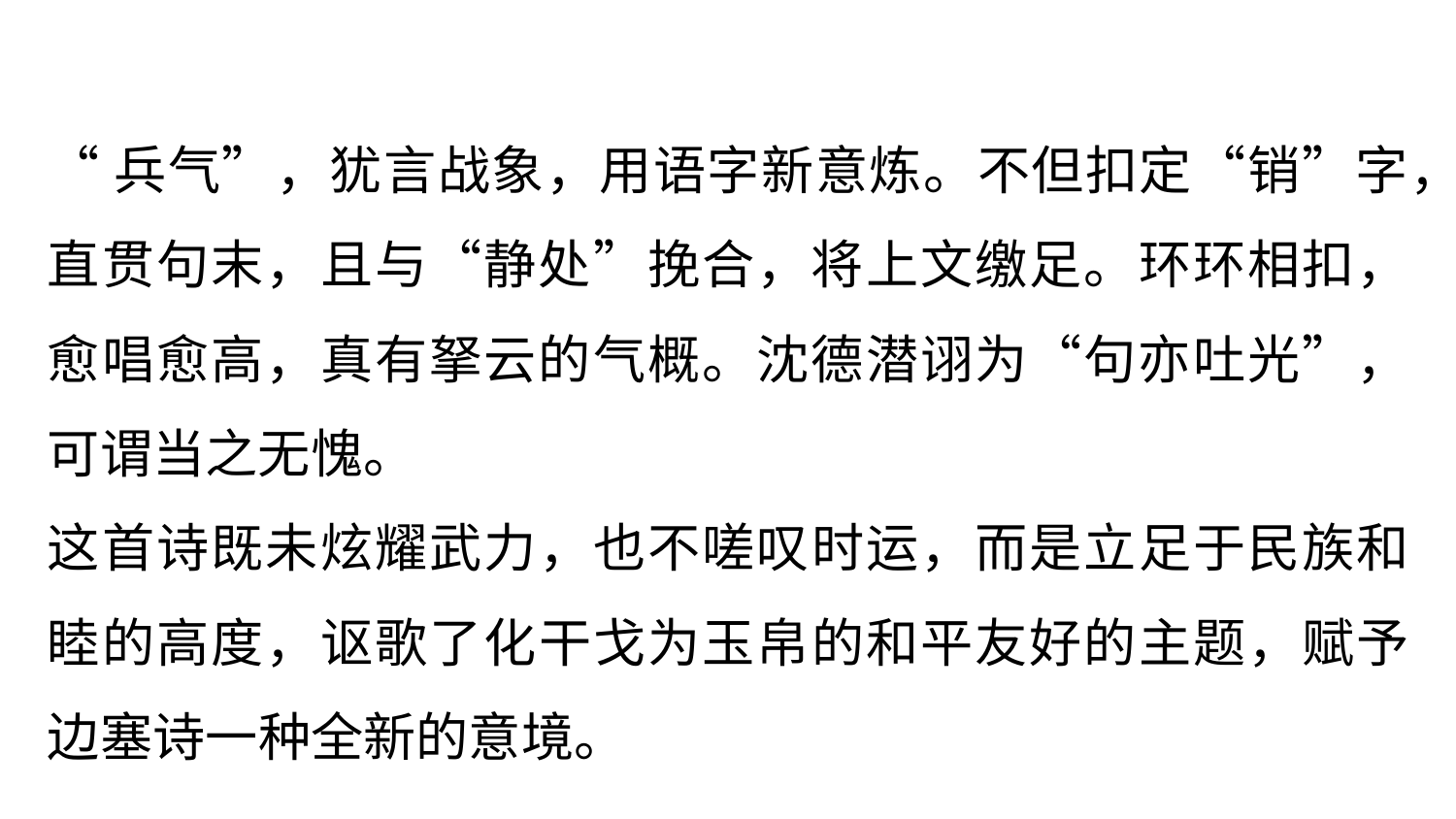

“兵气”，犹言战象，用语字新意炼。不但扣定“销”字，直贯句末，且与“静处”挽合，将上文缴足。环环相扣，愈唱愈高，真有拏云的气概。沈德潜诩为“句亦吐光”，可谓当之无愧。
这首诗既未炫耀武力，也不嗟叹时运，而是立足于民族和睦的高度，讴歌了化干戈为玉帛的和平友好的主题，赋予边塞诗一种全新的意境。